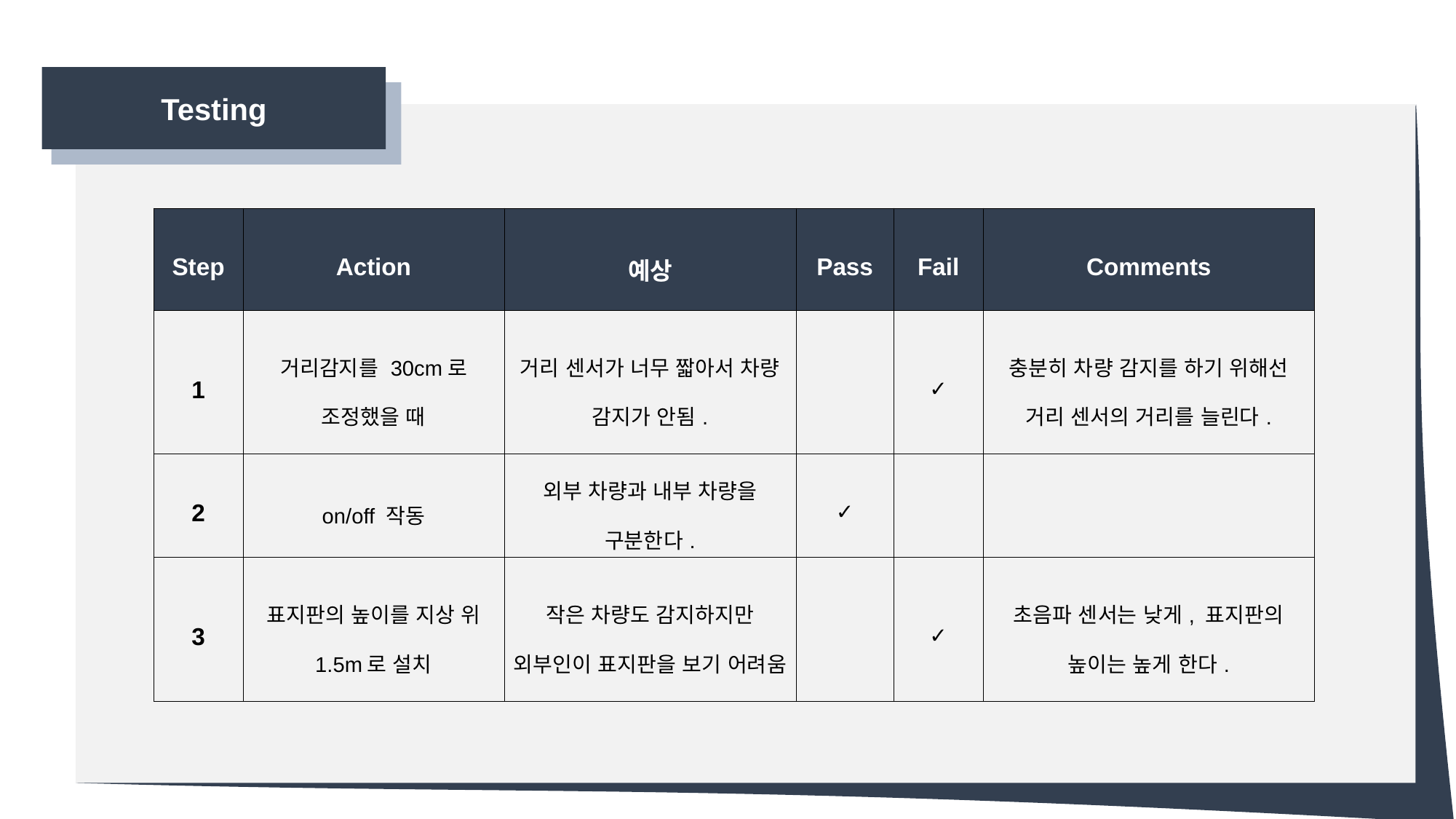

Testing

| Step | Action | 예상 | Pass | Fail | Comments |
| --- | --- | --- | --- | --- | --- |
| 1 | 거리감지를 30cm로 조정했을 때 | 거리 센서가 너무 짧아서 차량 감지가 안됨. |  | ✓ | 충분히 차량 감지를 하기 위해선 거리 센서의 거리를 늘린다. |
| 2 | on/off 작동 | 외부 차량과 내부 차량을 구분한다. | ✓ |  |  |
| 3 | 표지판의 높이를 지상 위 1.5m로 설치 | 작은 차량도 감지하지만 외부인이 표지판을 보기 어려움 |  | ✓ | 초음파 센서는 낮게, 표지판의 높이는 높게 한다. |